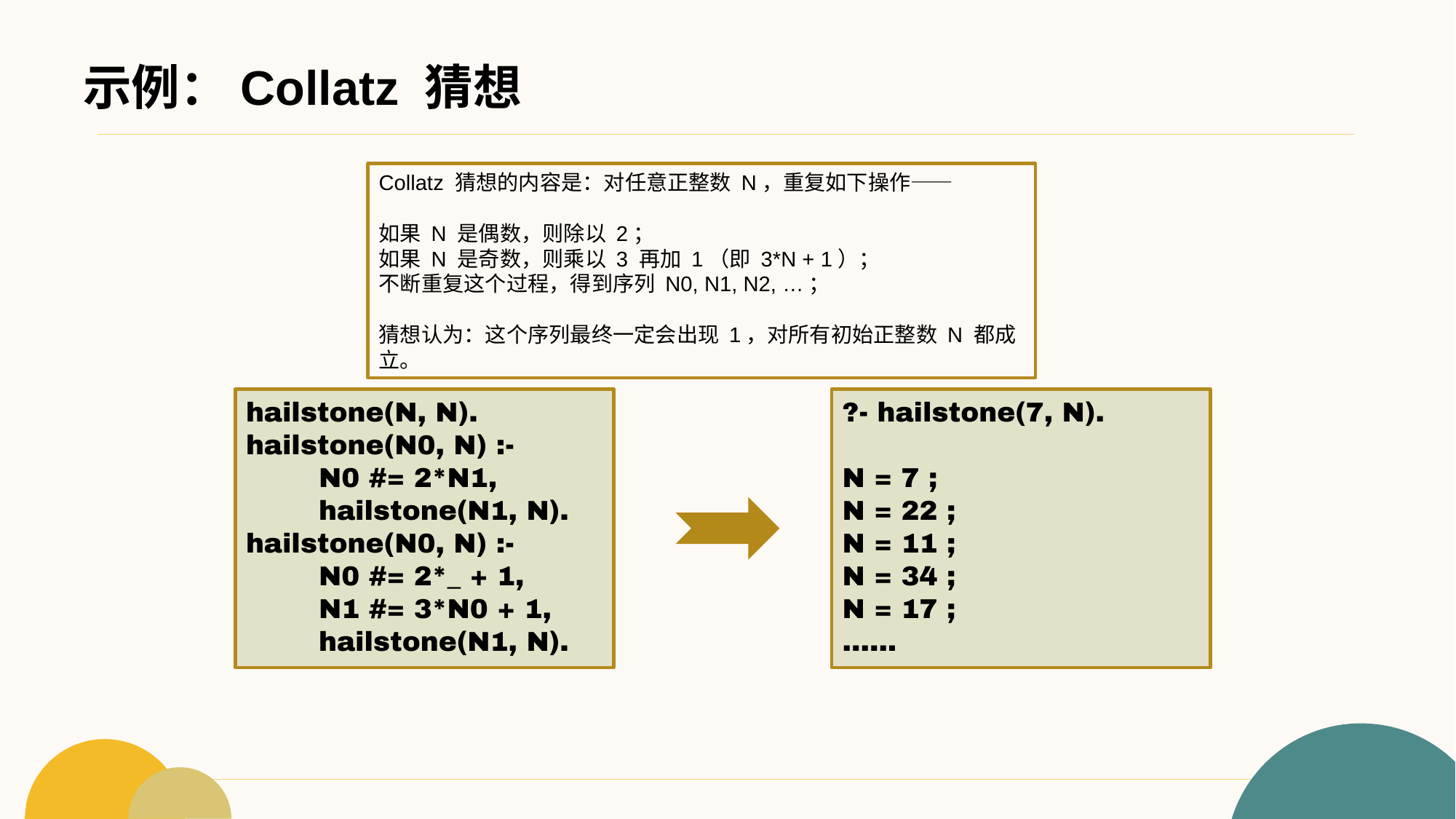

# 示例：Collatz 猜想
Collatz 猜想的内容是：对任意正整数 N，重复如下操作——

如果 N 是偶数，则除以 2；
如果 N 是奇数，则乘以 3 再加 1（即 3*N + 1）；
不断重复这个过程，得到序列 N0, N1, N2, …；

猜想认为：这个序列最终一定会出现 1，对所有初始正整数 N 都成立。
hailstone(N, N).
hailstone(N0, N) :-
        N0 #= 2*N1,
        hailstone(N1, N).
hailstone(N0, N) :-
        N0 #= 2*_ + 1,
        N1 #= 3*N0 + 1,
        hailstone(N1, N).
?- hailstone(7, N).

N = 7 ;
N = 22 ;
N = 11 ;
N = 34 ;
N = 17 ;
......